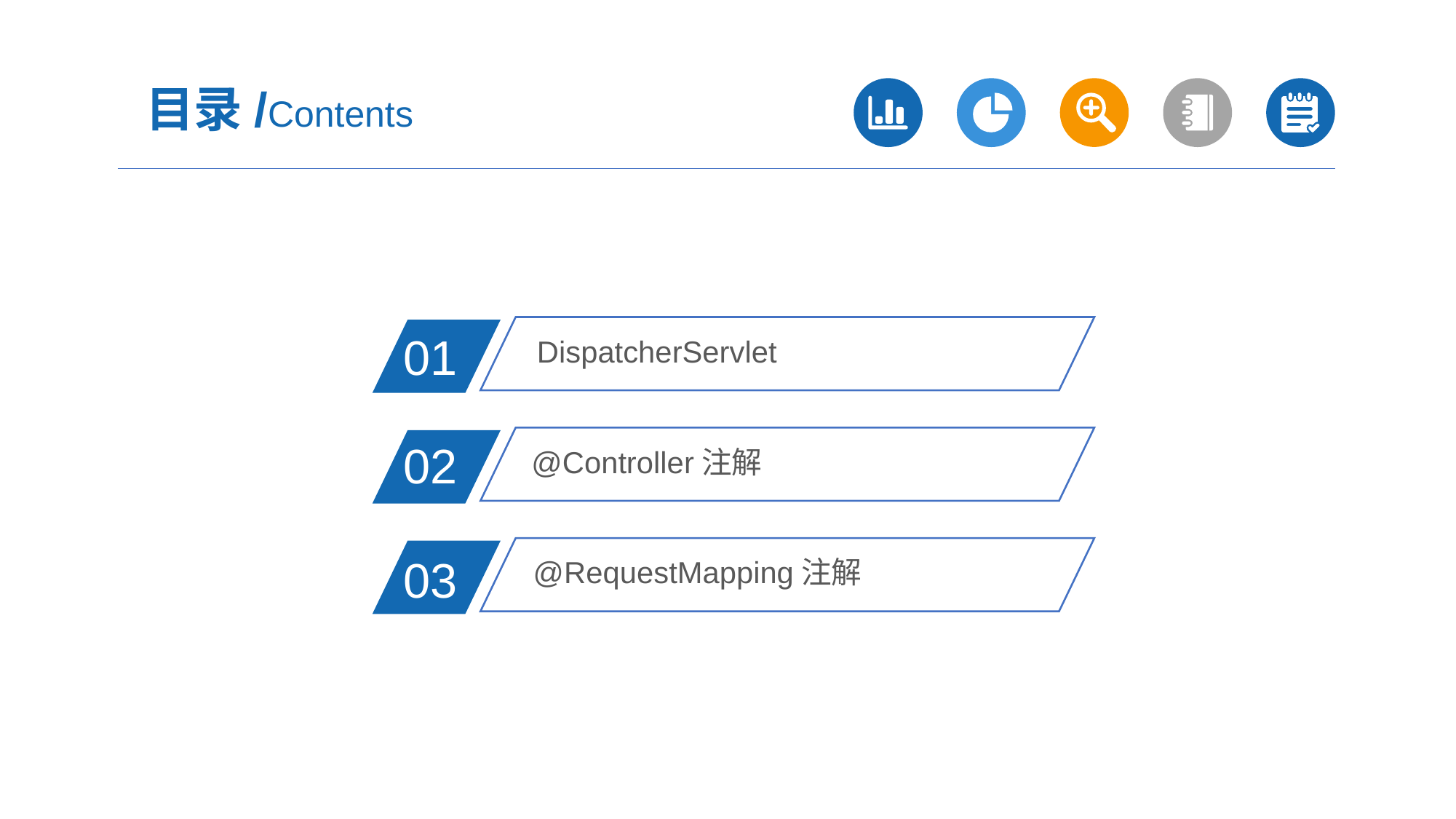

目录/Contents

DispatcherServlet

01

@Controller注解
02

@RequestMapping注解

03